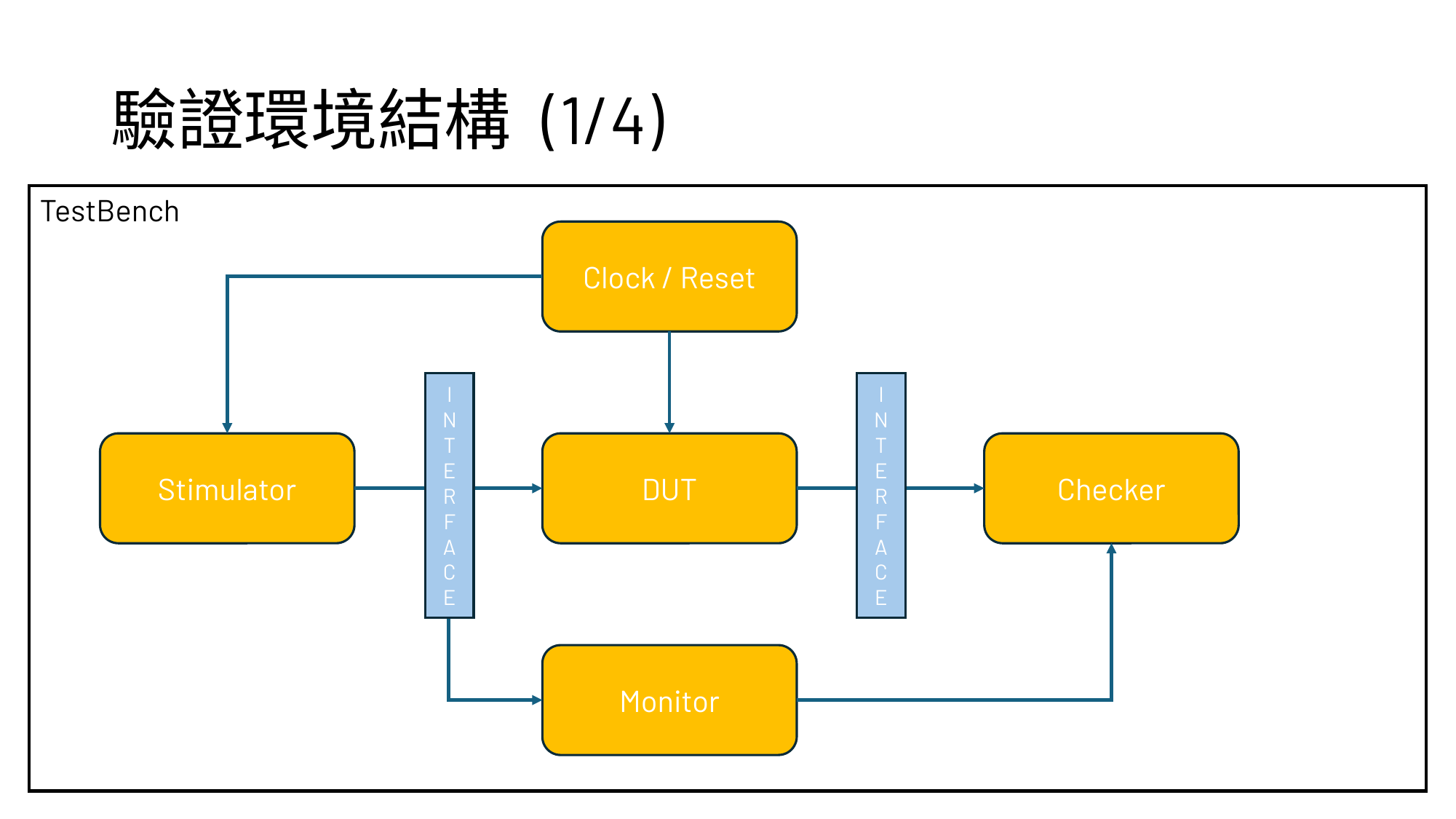

# 驗證環境結構 (1/4)
TestBench
Clock / Reset
I
N
T
E
R
F
A
C
E
I
N
T
E
R
F
A
C
E
Stimulator
DUT
Checker
Monitor